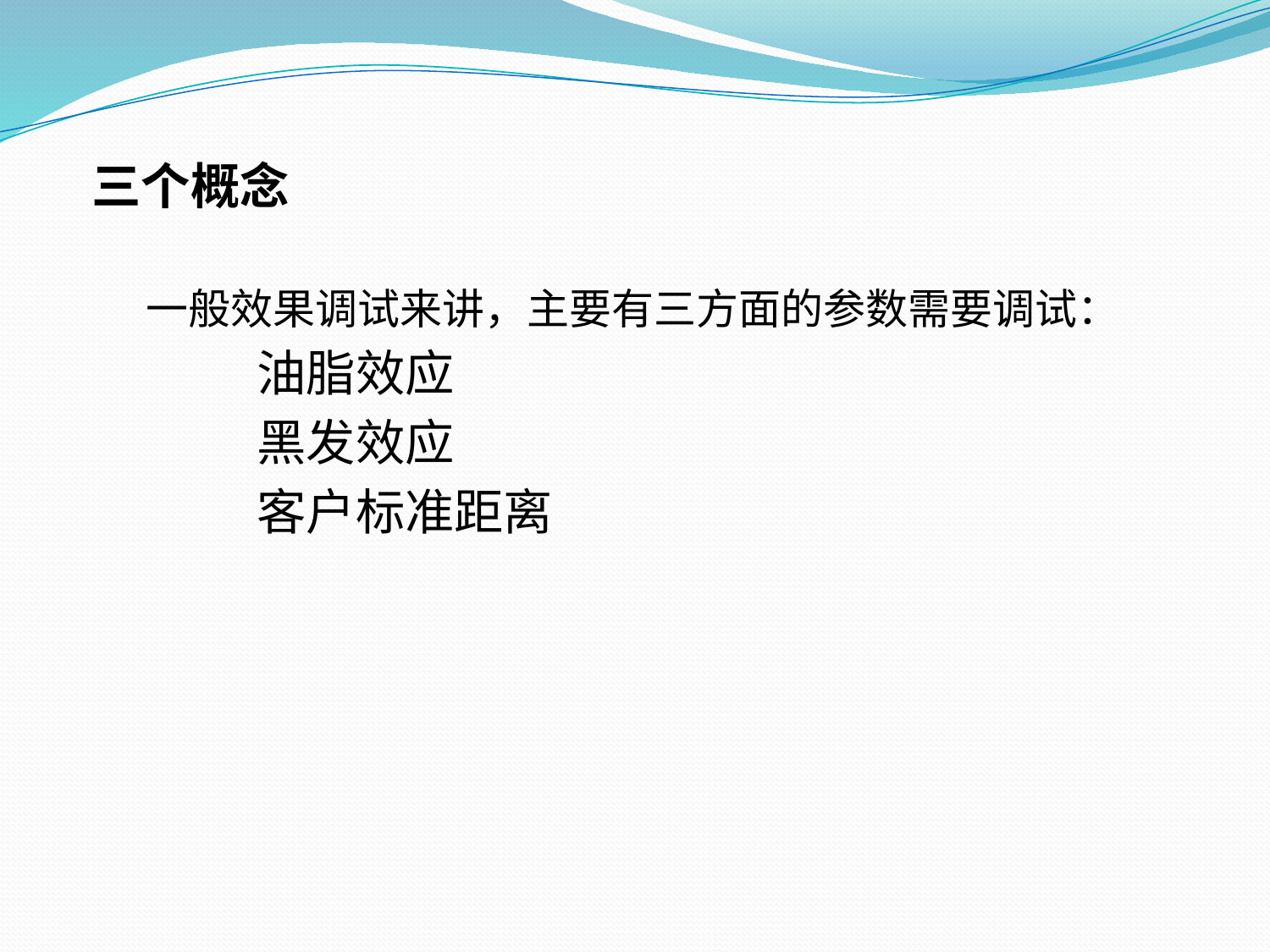

三个概念

一般效果调试来讲，主要有三方面的参数需要调试：
		油脂效应
		黑发效应
		客户标准距离